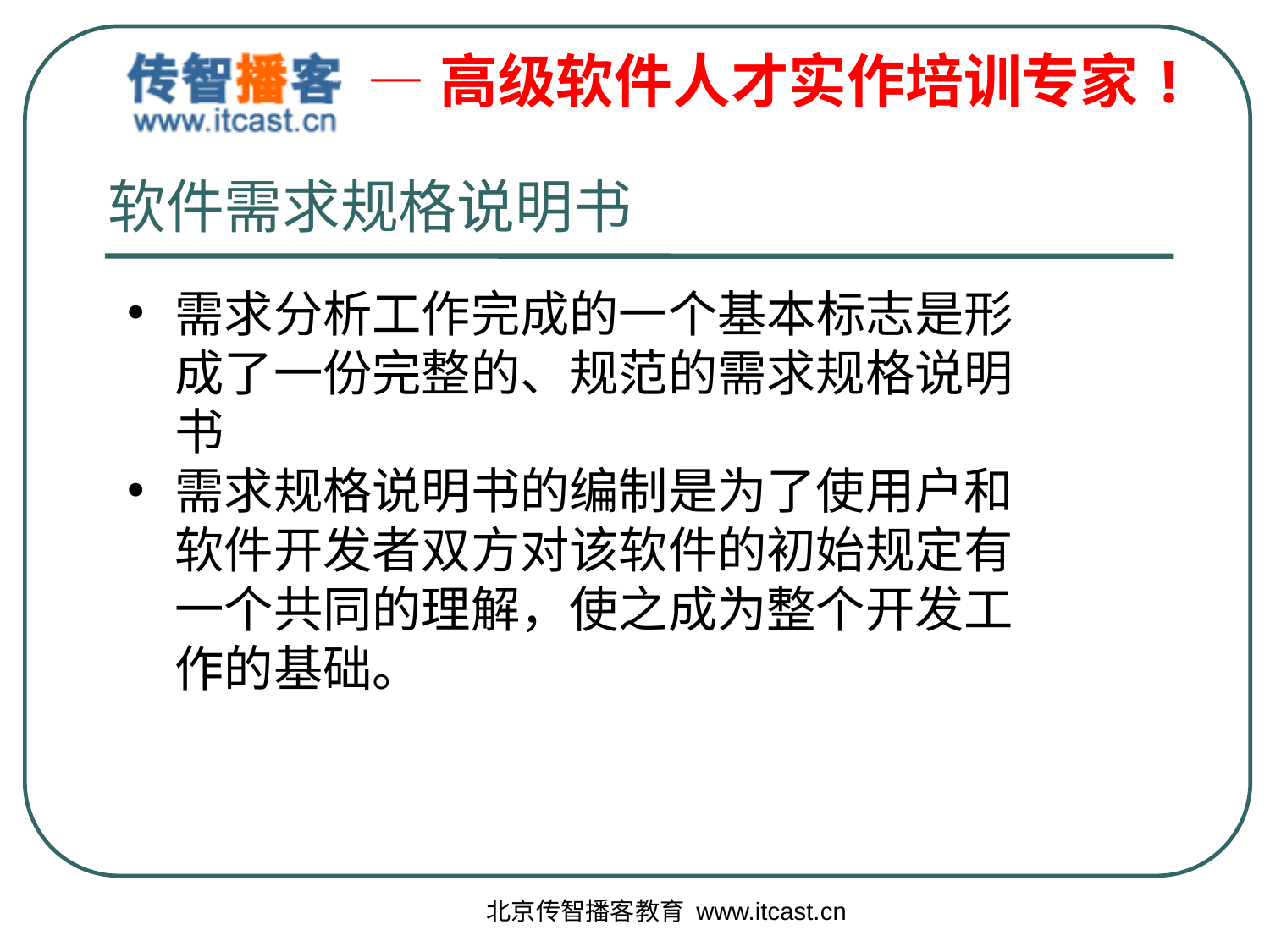

# 软件需求规格说明书
需求分析工作完成的一个基本标志是形成了一份完整的、规范的需求规格说明书
需求规格说明书的编制是为了使用户和软件开发者双方对该软件的初始规定有一个共同的理解，使之成为整个开发工作的基础。
北京传智播客教育 www.itcast.cn